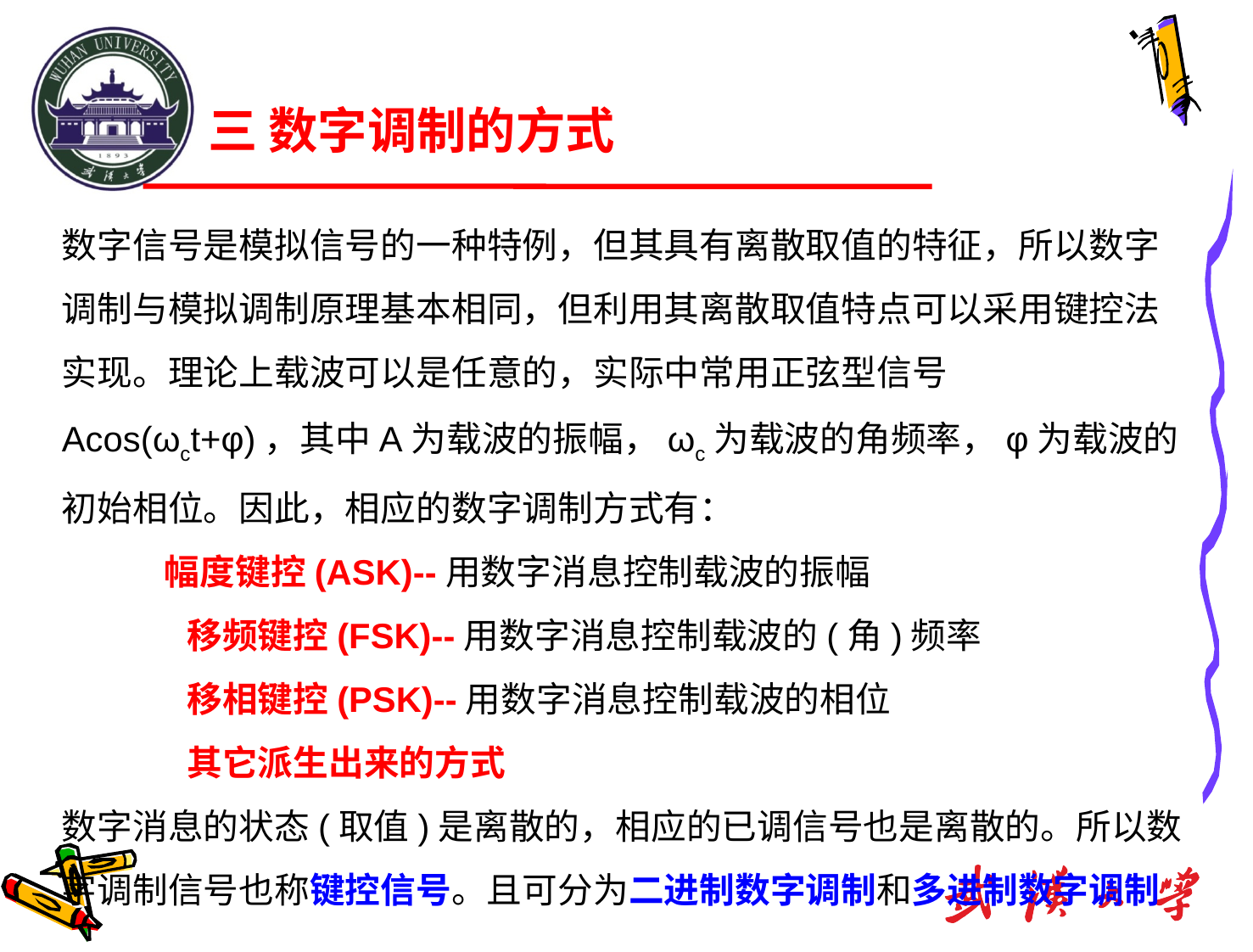

# 三 数字调制的方式
数字信号是模拟信号的一种特例，但其具有离散取值的特征，所以数字调制与模拟调制原理基本相同，但利用其离散取值特点可以采用键控法实现。理论上载波可以是任意的，实际中常用正弦型信号Acos(ωct+φ)，其中A为载波的振幅，ωc为载波的角频率，φ为载波的初始相位。因此，相应的数字调制方式有：
            幅度键控(ASK)--用数字消息控制载波的振幅
移频键控(FSK)--用数字消息控制载波的(角)频率
移相键控(PSK)--用数字消息控制载波的相位
其它派生出来的方式
数字消息的状态(取值)是离散的，相应的已调信号也是离散的。所以数字调制信号也称键控信号。且可分为二进制数字调制和多进制数字调制